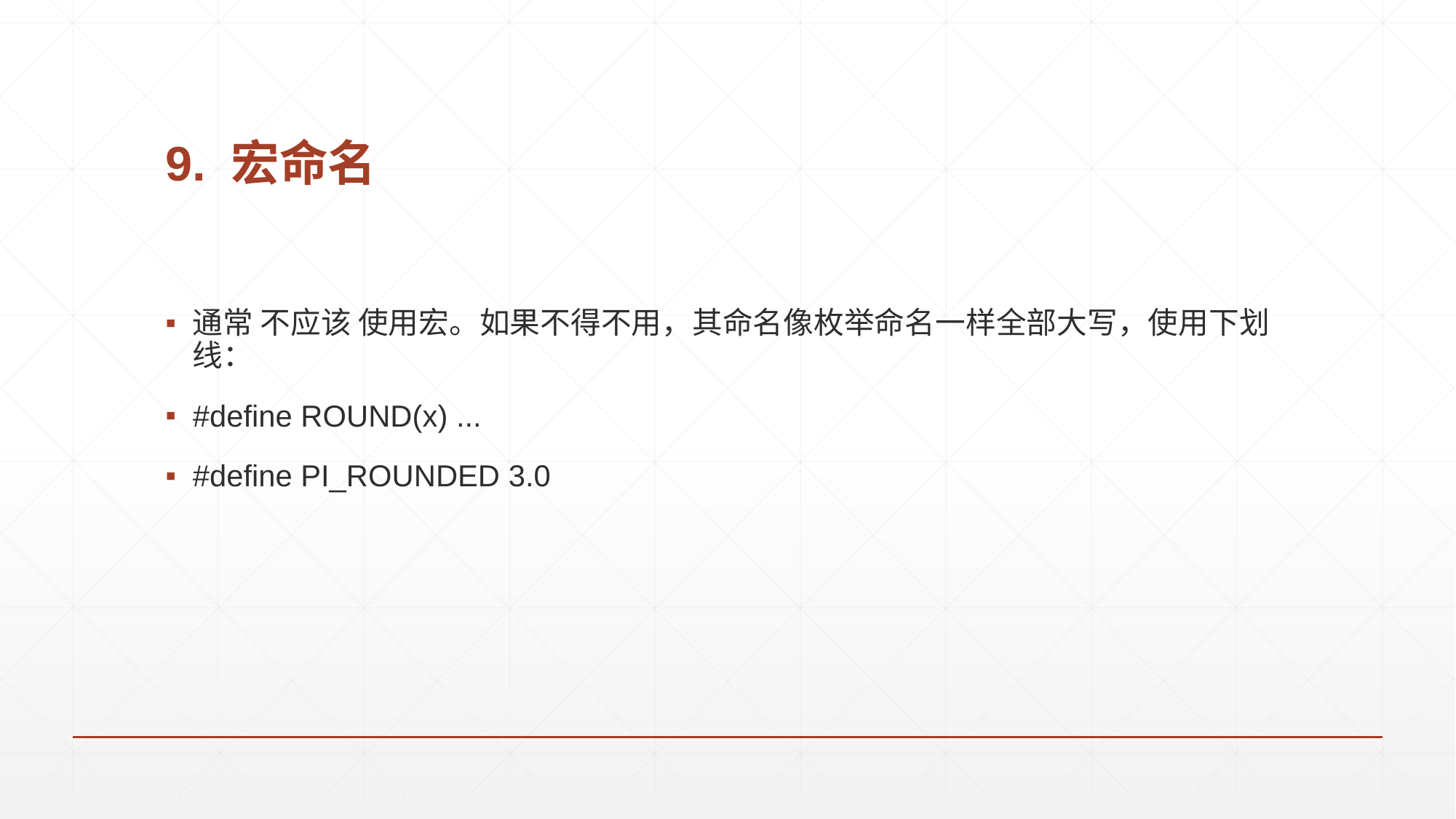

# 9. 宏命名
通常 不应该 使用宏。如果不得不用，其命名像枚举命名一样全部大写，使用下划线：
#define ROUND(x) ...
#define PI_ROUNDED 3.0